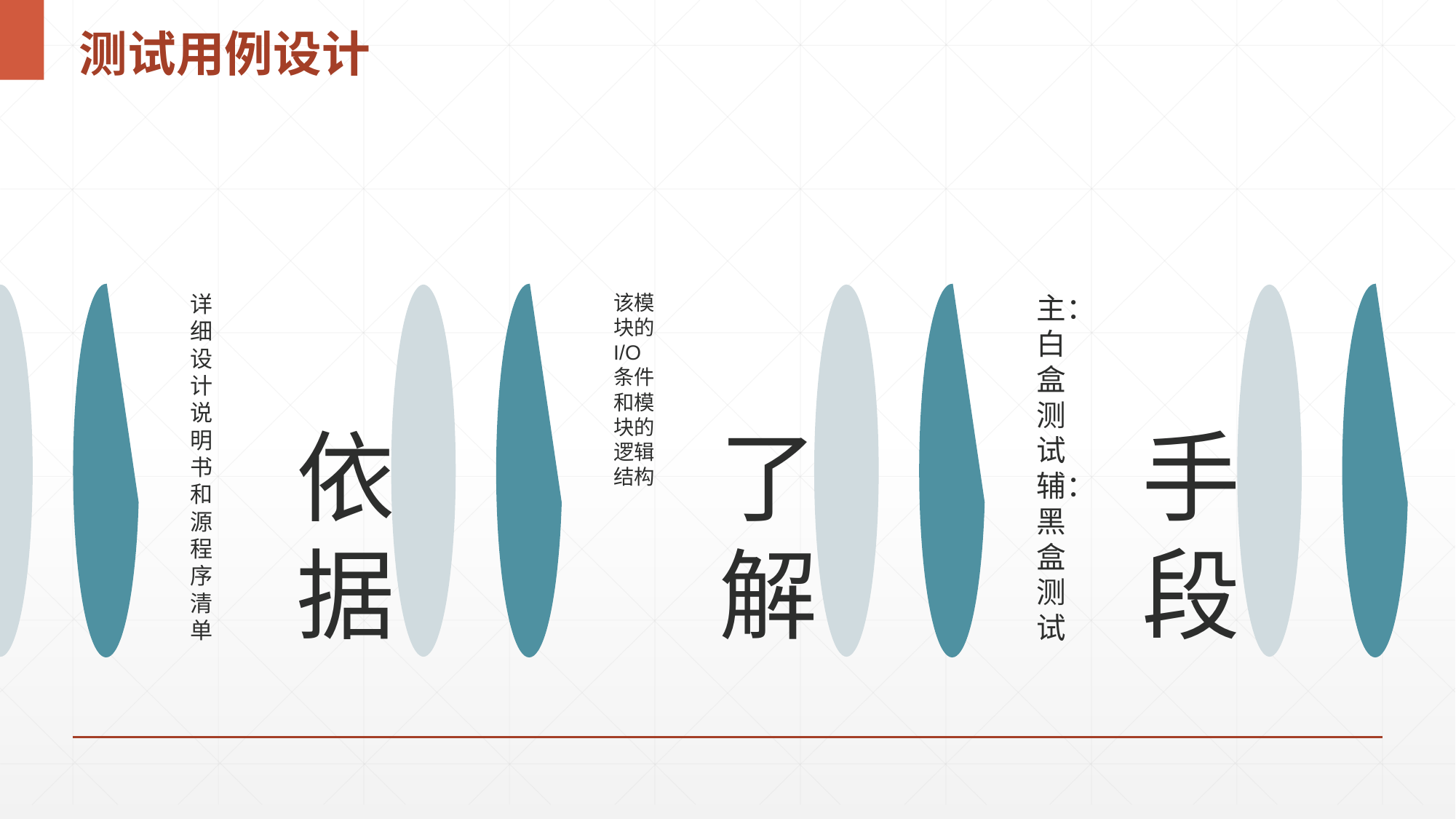

# 测试用例设计
依据
详细设计说明书和源程序清单
了解
该模块的I/O条件和模块的逻辑结构
手段
主：白盒测试
辅：黑盒测试